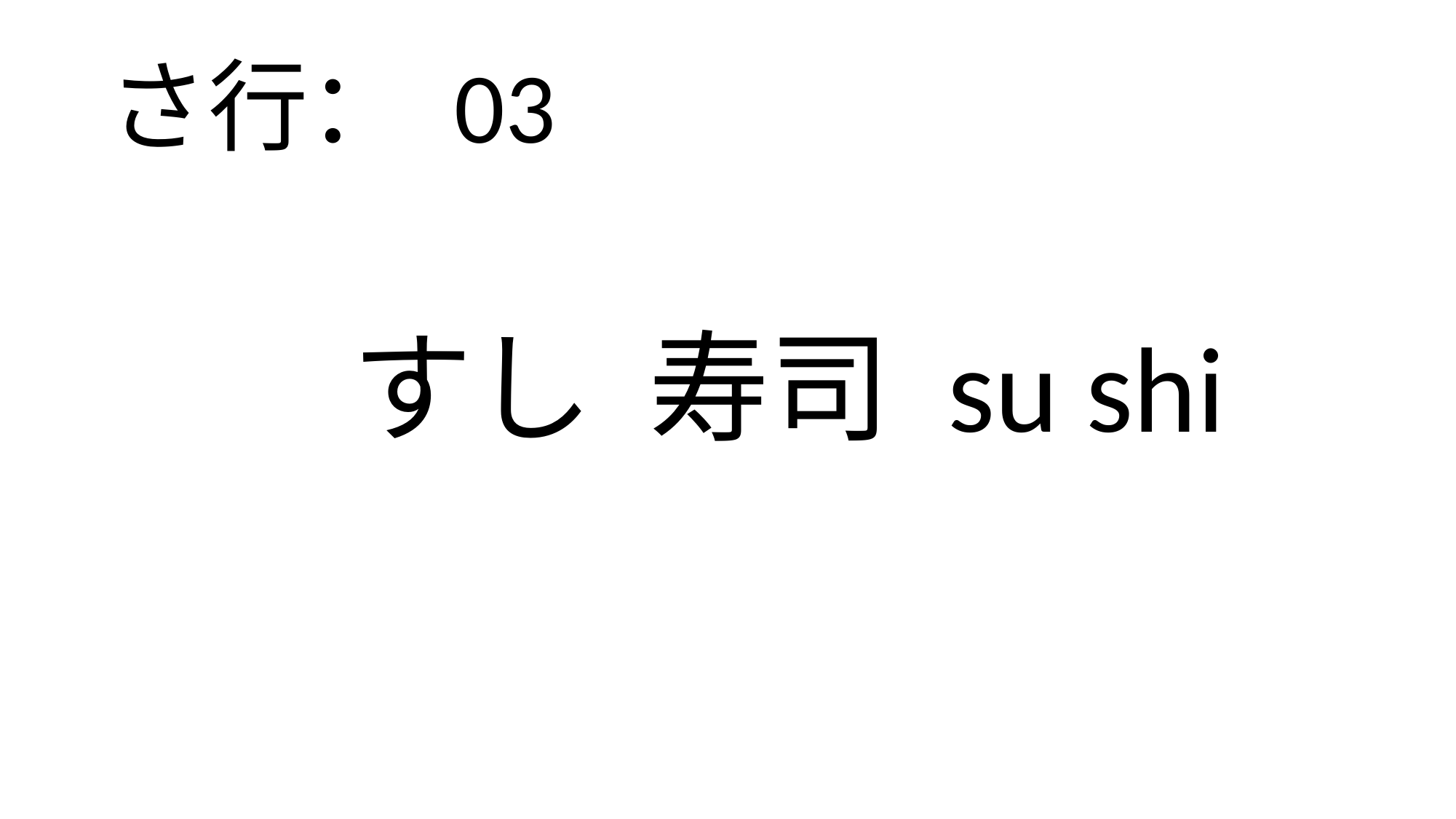

さ行： 03
# すし  寿司 su shi